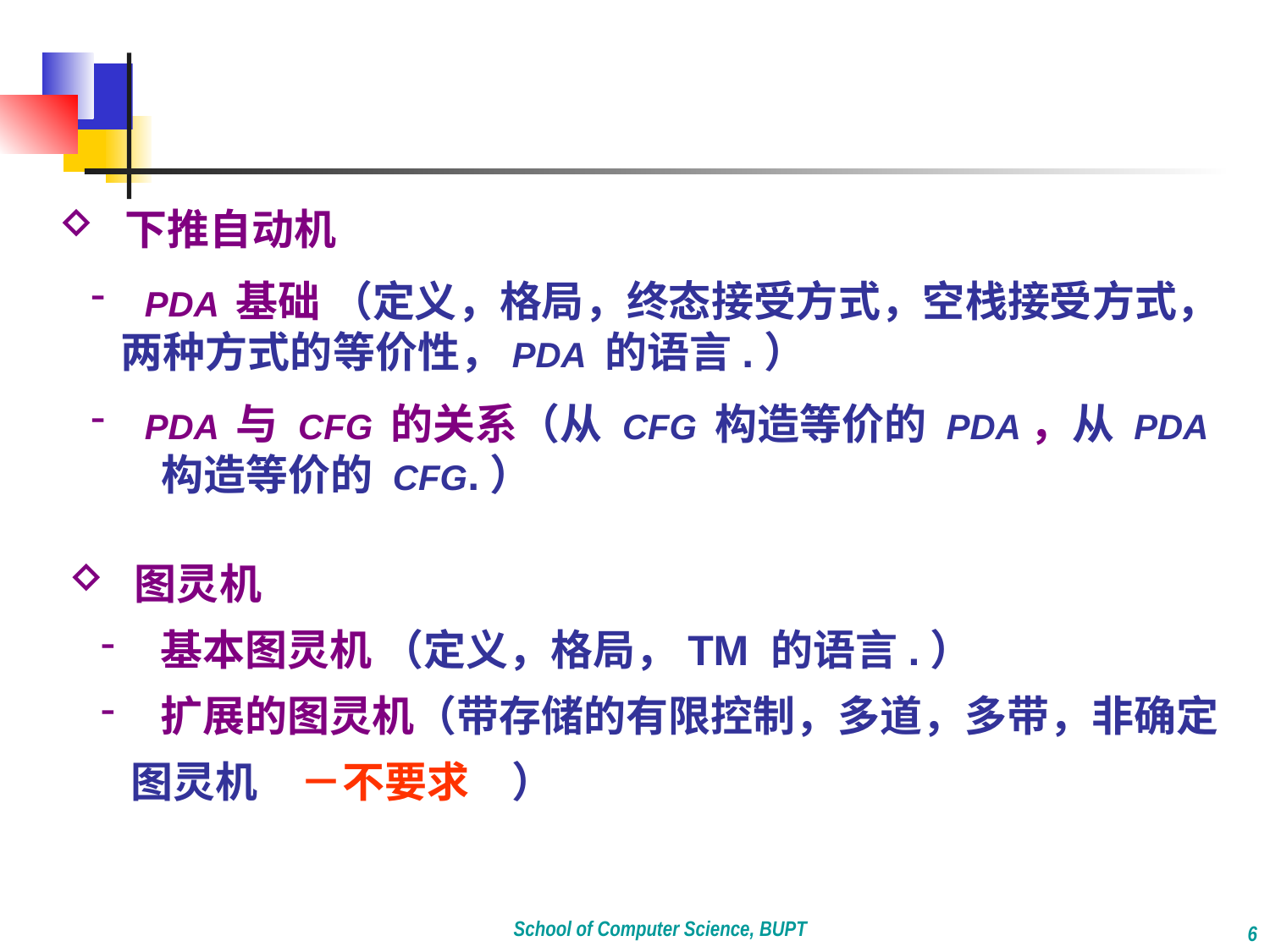

下推自动机

  PDA 基础 （定义，格局，终态接受方式，空栈接受方式， 两种方式的等价性，PDA 的语言.）

  PDA 与 CFG 的关系（从 CFG 构造等价的 PDA，从 PDA
    构造等价的 CFG.）
  图灵机
  基本图灵机 （定义，格局，TM 的语言.）
  扩展的图灵机（带存储的有限控制，多道，多带，非确定图灵机　－不要求　）
School of Computer Science, BUPT
6